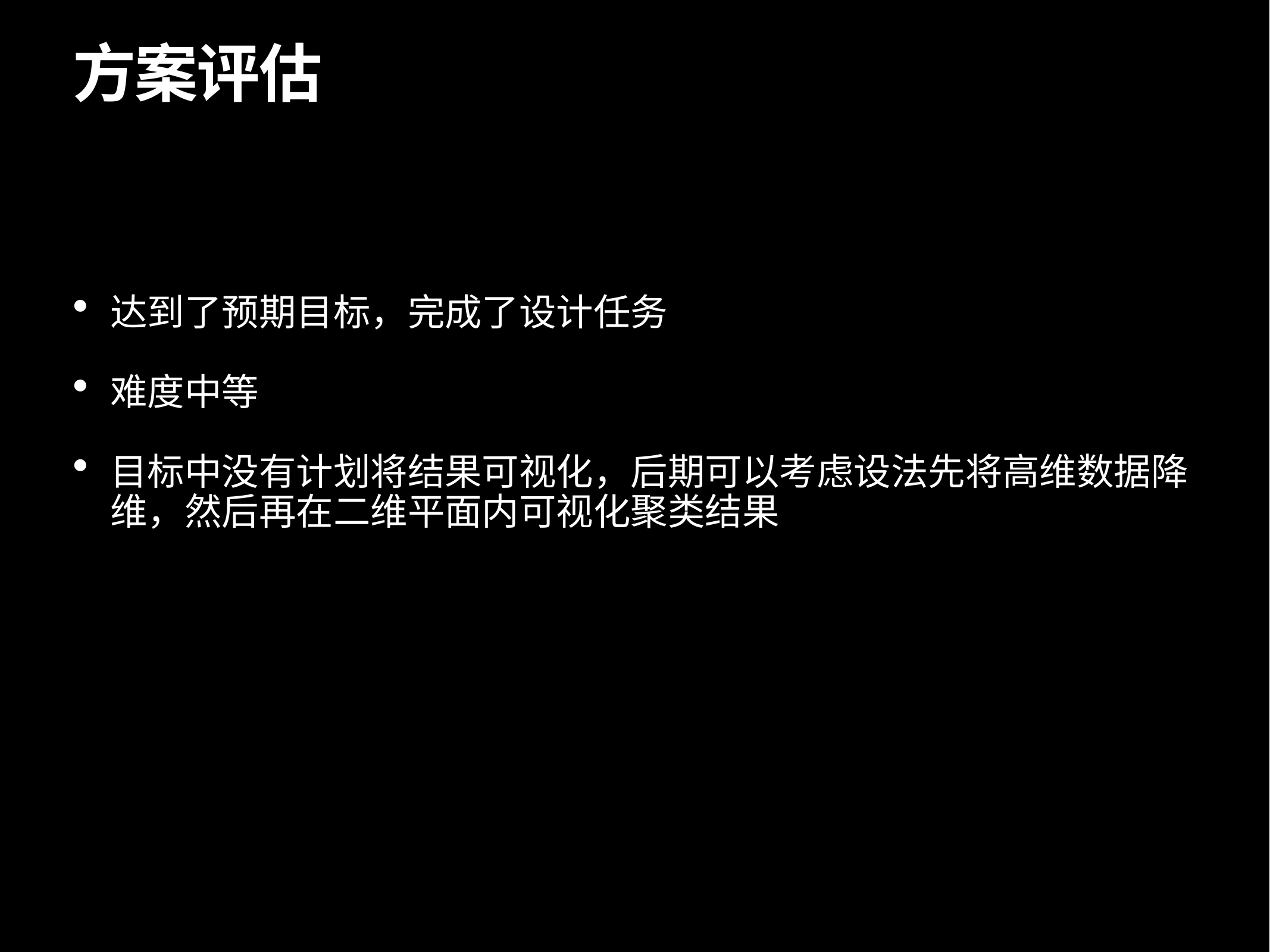

# 方案评估

达到了预期目标，完成了设计任务
难度中等
目标中没有计划将结果可视化，后期可以考虑设法先将高维数据降维，然后再在二维平面内可视化聚类结果